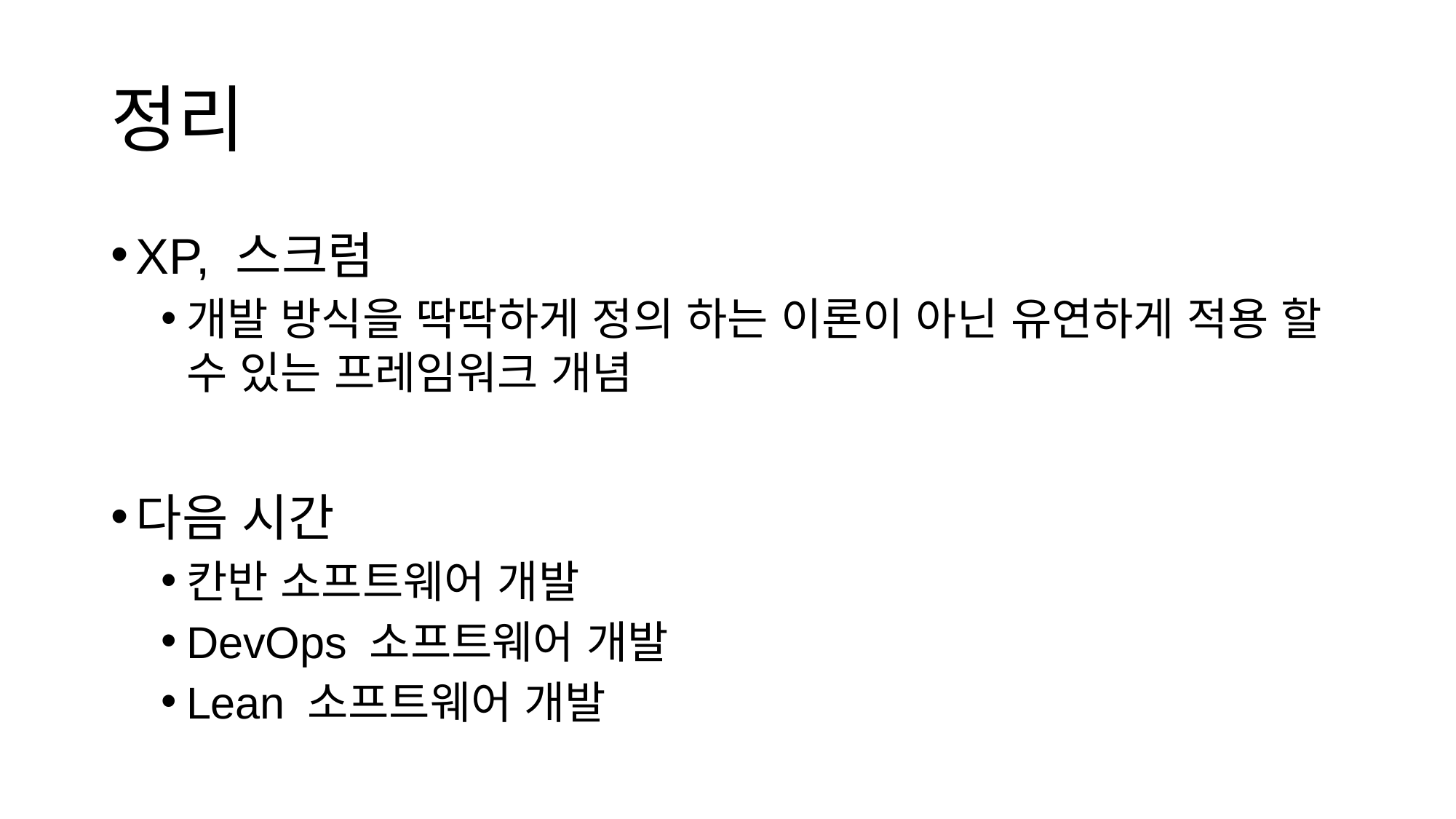

# 정리
XP, 스크럼
개발 방식을 딱딱하게 정의 하는 이론이 아닌 유연하게 적용 할 수 있는 프레임워크 개념

다음 시간
칸반 소프트웨어 개발
DevOps 소프트웨어 개발
Lean 소프트웨어 개발